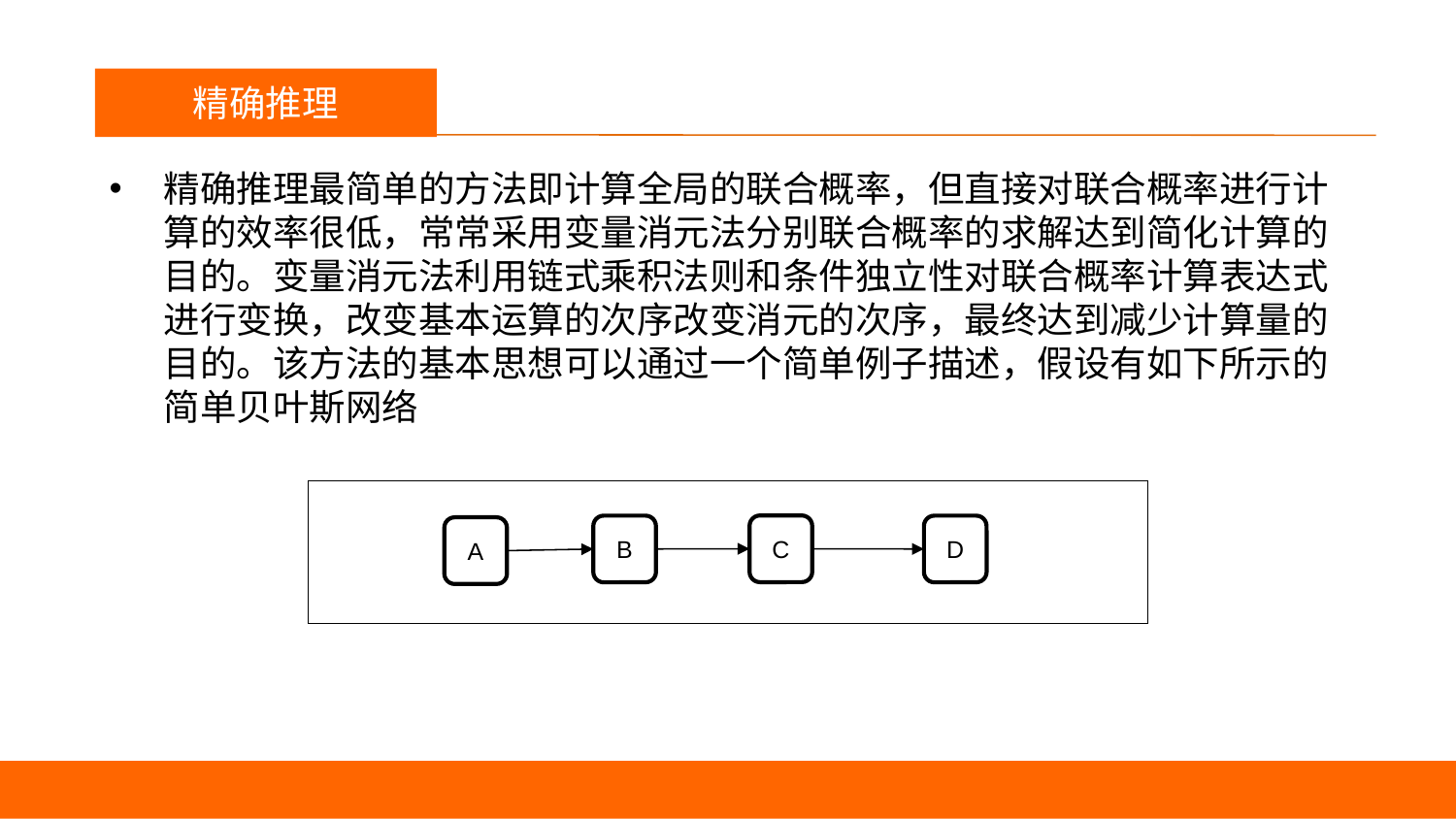

议程
精确推理

精确推理最简单的方法即计算全局的联合概率，但直接对联合概率进行计算的效率很低，常常采用变量消元法分别联合概率的求解达到简化计算的目的。变量消元法利用链式乘积法则和条件独立性对联合概率计算表达式进行变换，改变基本运算的次序改变消元的次序，最终达到减少计算量的目的。该方法的基本思想可以通过一个简单例子描述，假设有如下所示的简单贝叶斯网络

C
B
D
A